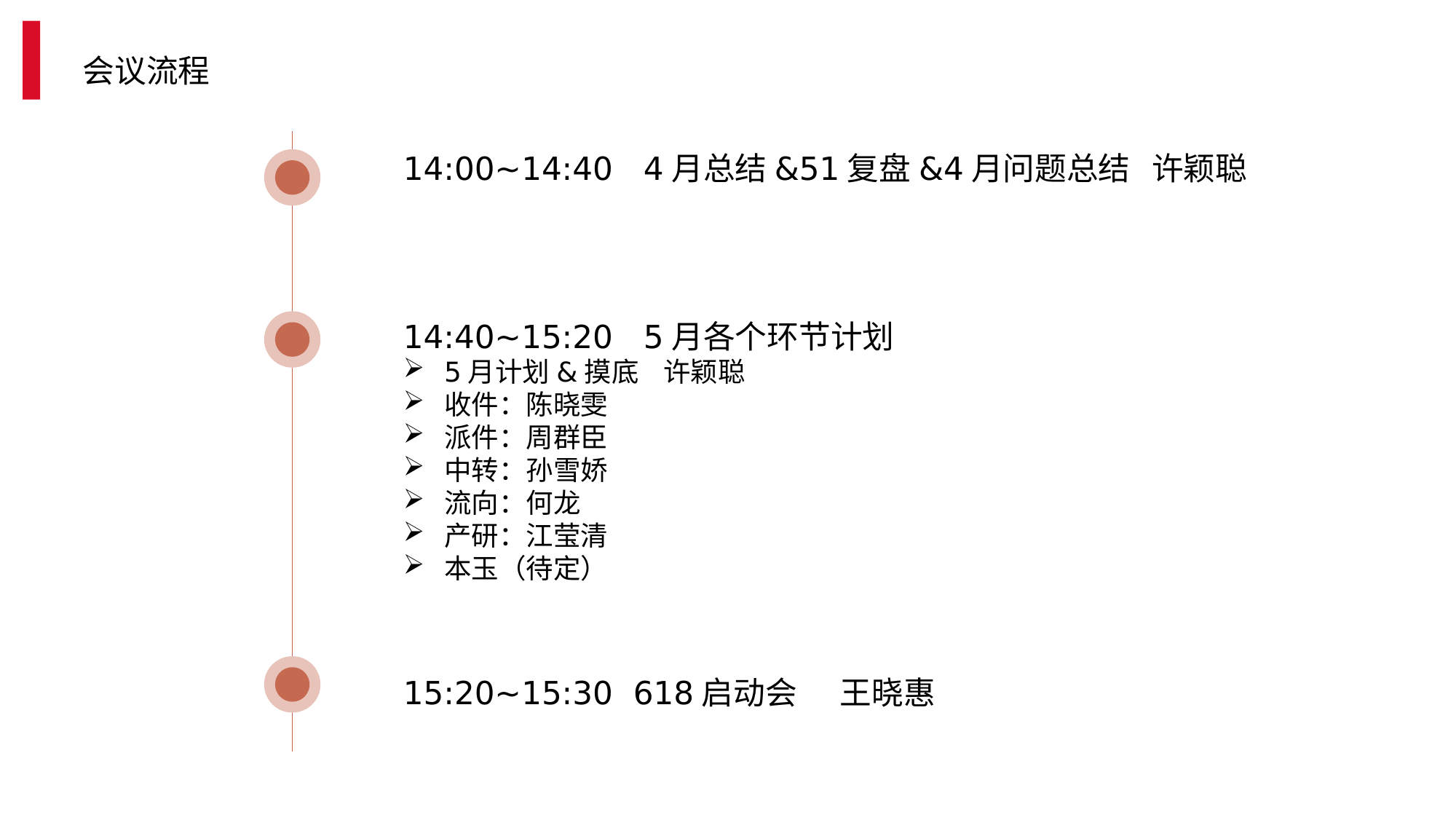

会议流程
14:00~14:40   4月总结&51复盘&4月问题总结   许颖聪

14:40~15:20   5月各个环节计划
5月计划&摸底    许颖聪
收件：陈晓雯
派件：周群臣
中转：孙雪娇
流向：何龙
产研：江莹清
本玉（待定）

15:20~15:30  618启动会      王晓惠